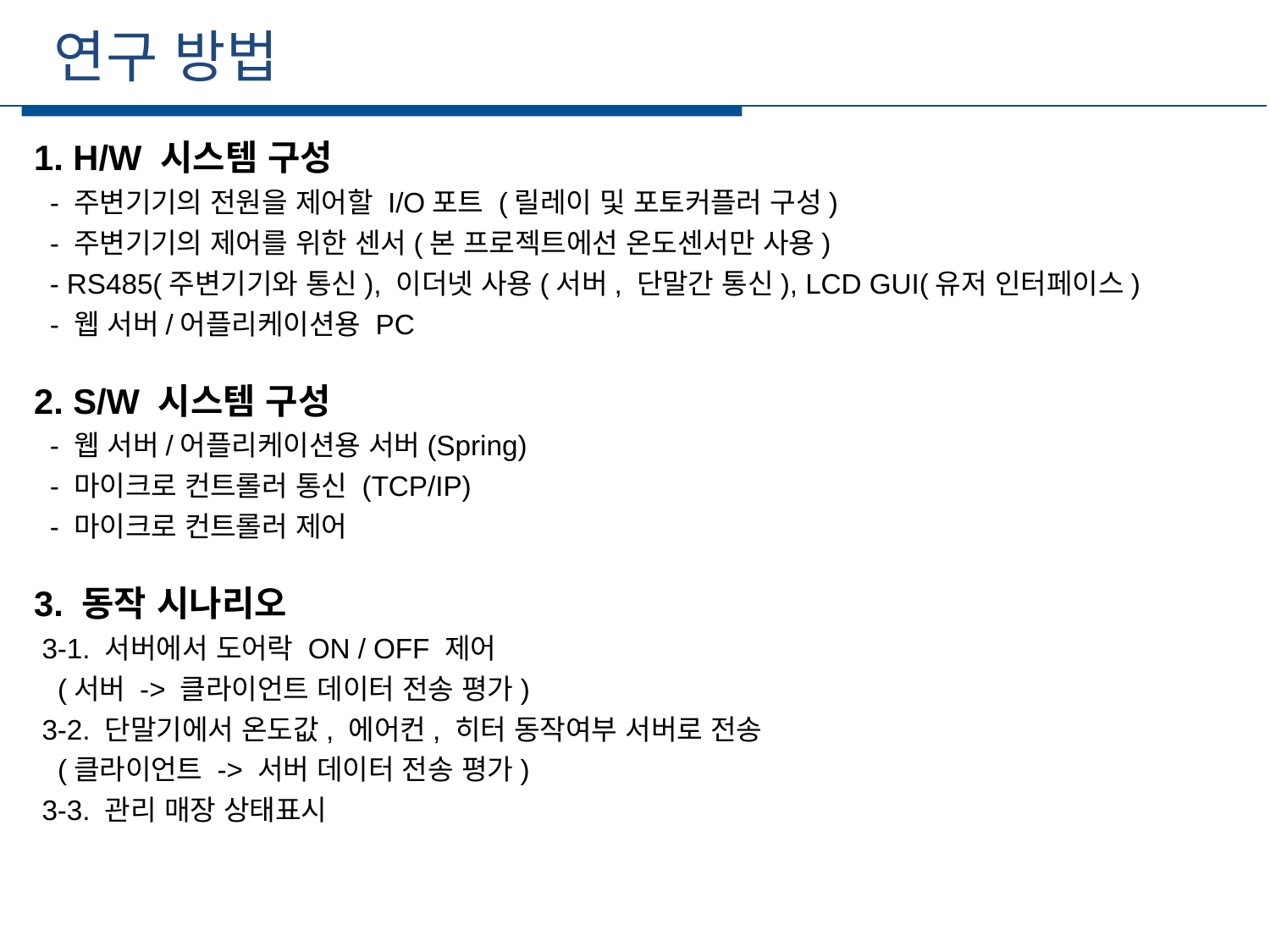

연구 방법
세부일정

1. H/W 시스템 구성
  - 주변기기의 전원을 제어할 I/O포트 (릴레이 및 포토커플러 구성)
  - 주변기기의 제어를 위한 센서(본 프로젝트에선 온도센서만 사용)
  - RS485(주변기기와 통신), 이더넷 사용(서버, 단말간 통신), LCD GUI(유저 인터페이스)
  - 웹 서버/어플리케이션용 PC

2. S/W 시스템 구성
  - 웹 서버/어플리케이션용 서버(Spring)
  - 마이크로 컨트롤러 통신 (TCP/IP)
  - 마이크로 컨트롤러 제어

3. 동작 시나리오
 3-1. 서버에서 도어락 ON / OFF 제어
   (서버 -> 클라이언트 데이터 전송 평가)
 3-2. 단말기에서 온도값, 에어컨, 히터 동작여부 서버로 전송
   (클라이언트 -> 서버 데이터 전송 평가)
 3-3. 관리 매장 상태표시